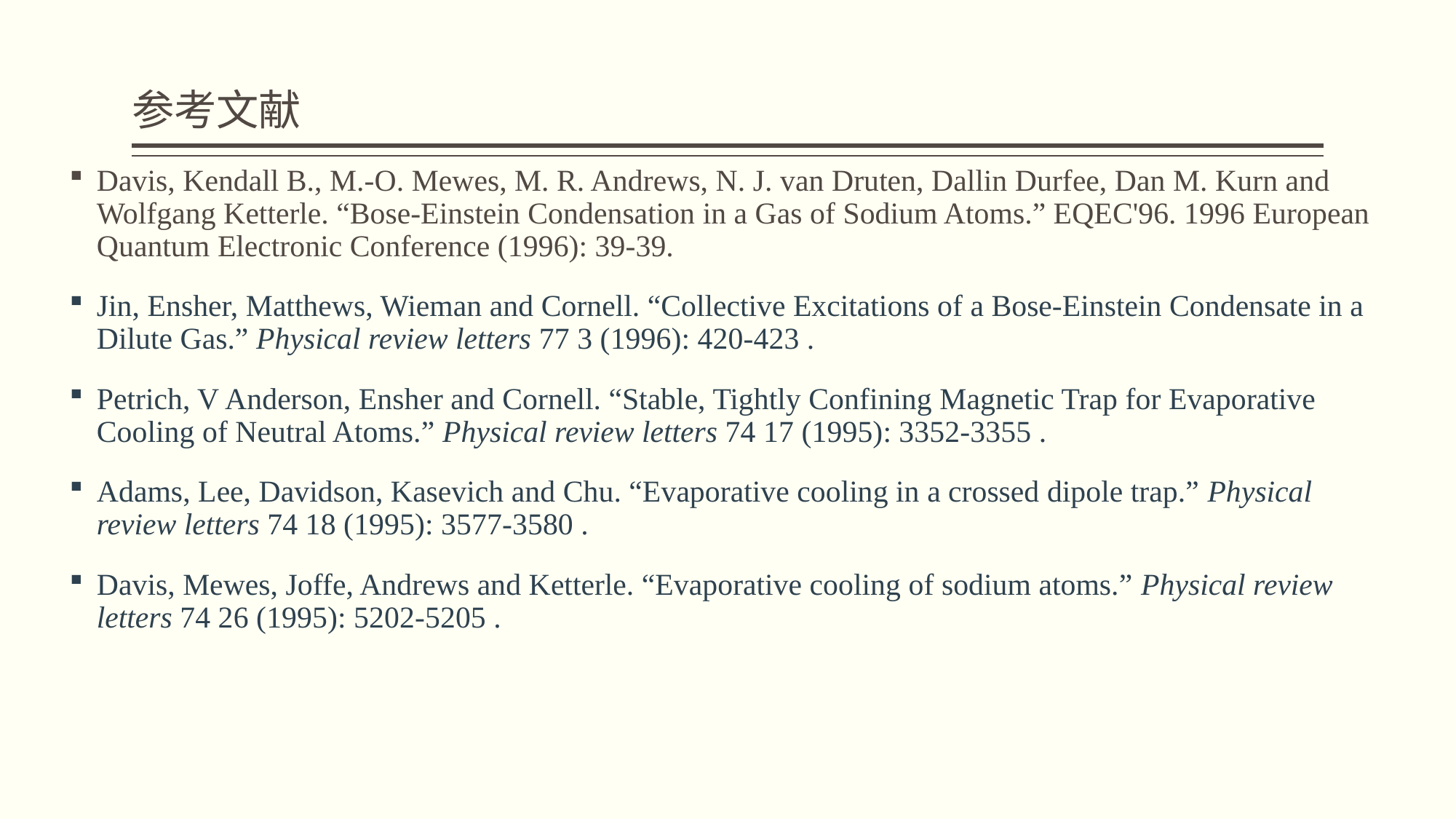

# 参考文献
Davis, Kendall B., M.-O. Mewes, M. R. Andrews, N. J. van Druten, Dallin Durfee, Dan M. Kurn and Wolfgang Ketterle. “Bose-Einstein Condensation in a Gas of Sodium Atoms.” EQEC'96. 1996 European Quantum Electronic Conference (1996): 39-39.
Jin, Ensher, Matthews, Wieman and Cornell. “Collective Excitations of a Bose-Einstein Condensate in a Dilute Gas.” Physical review letters 77 3 (1996): 420-423 .
Petrich, V Anderson, Ensher and Cornell. “Stable, Tightly Confining Magnetic Trap for Evaporative Cooling of Neutral Atoms.” Physical review letters 74 17 (1995): 3352-3355 .
Adams, Lee, Davidson, Kasevich and Chu. “Evaporative cooling in a crossed dipole trap.” Physical review letters 74 18 (1995): 3577-3580 .
Davis, Mewes, Joffe, Andrews and Ketterle. “Evaporative cooling of sodium atoms.” Physical review letters 74 26 (1995): 5202-5205 .